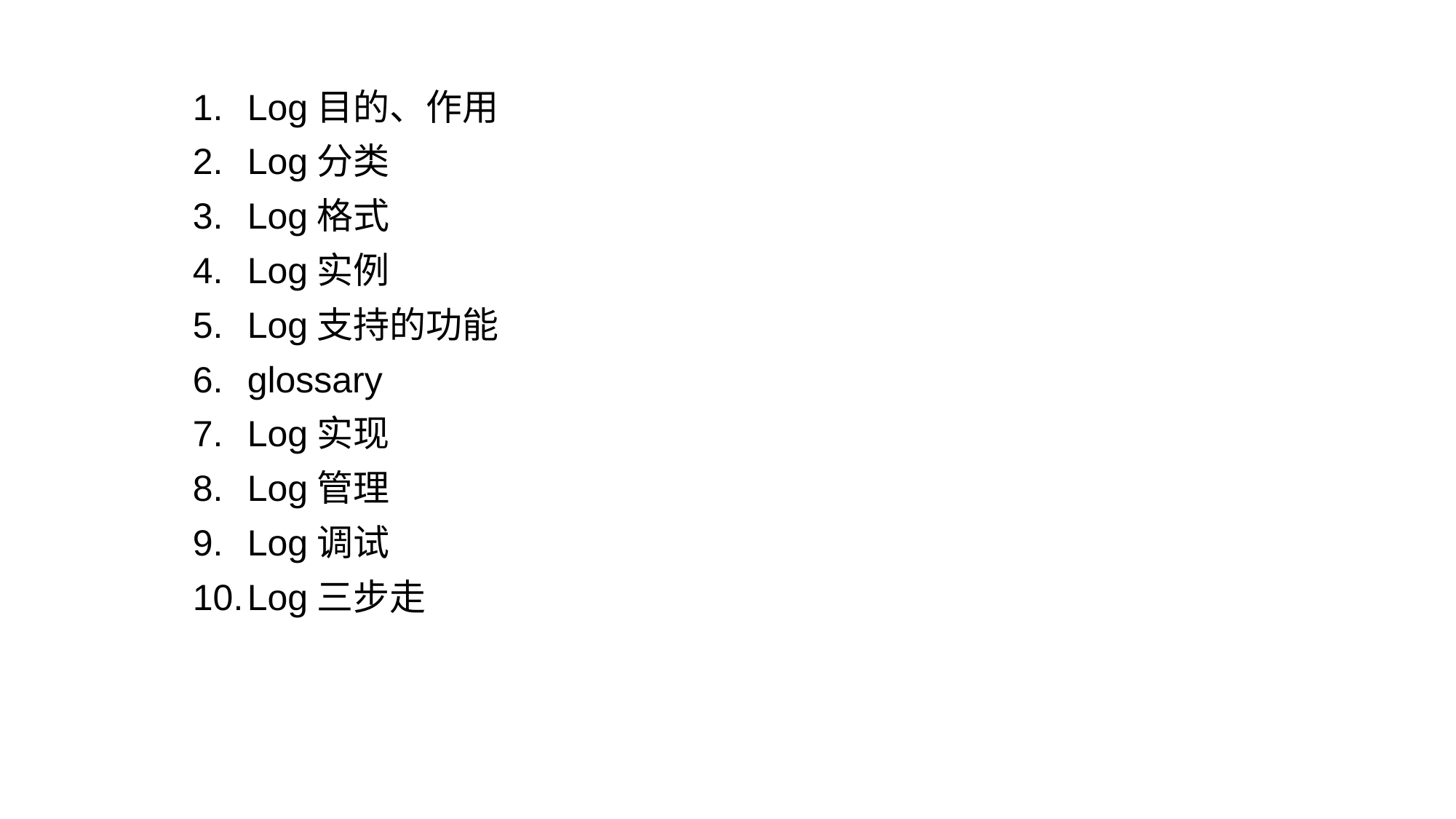

Log目的、作用
Log分类
Log格式
Log实例
Log支持的功能
glossary
Log实现
Log管理
Log调试
Log三步走